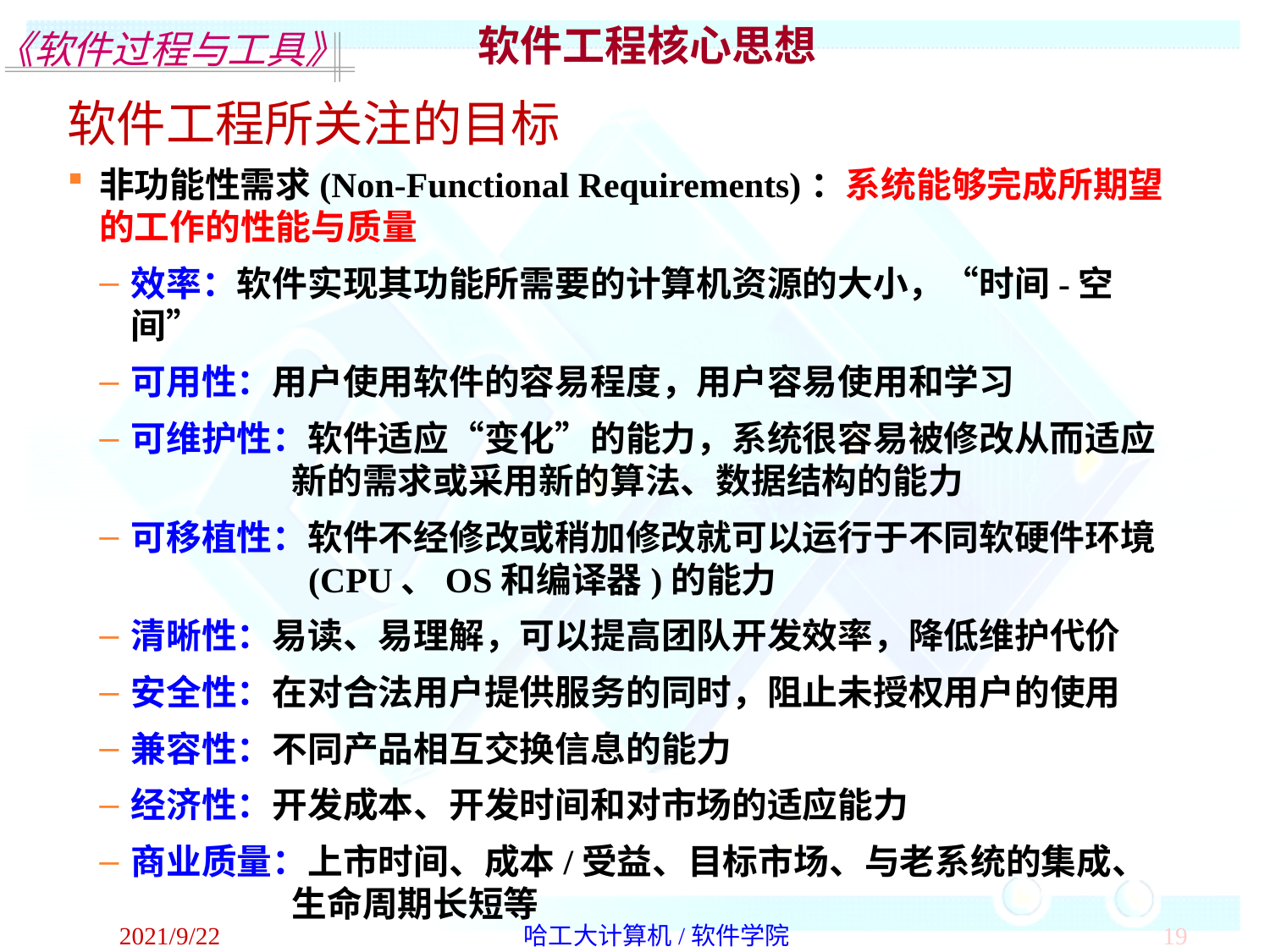

软件工程核心思想
软件工程所关注的目标
非功能性需求(Non-Functional Requirements)：系统能够完成所期望的工作的性能与质量
效率：软件实现其功能所需要的计算机资源的大小，“时间-空间”
可用性：用户使用软件的容易程度，用户容易使用和学习
可维护性：软件适应“变化”的能力，系统很容易被修改从而适应
                    新的需求或采用新的算法、数据结构的能力
可移植性：软件不经修改或稍加修改就可以运行于不同软硬件环境
                     (CPU、OS和编译器)的能力
清晰性：易读、易理解，可以提高团队开发效率，降低维护代价
安全性：在对合法用户提供服务的同时，阻止未授权用户的使用
兼容性：不同产品相互交换信息的能力
经济性：开发成本、开发时间和对市场的适应能力
商业质量：上市时间、成本/受益、目标市场、与老系统的集成、
                    生命周期长短等